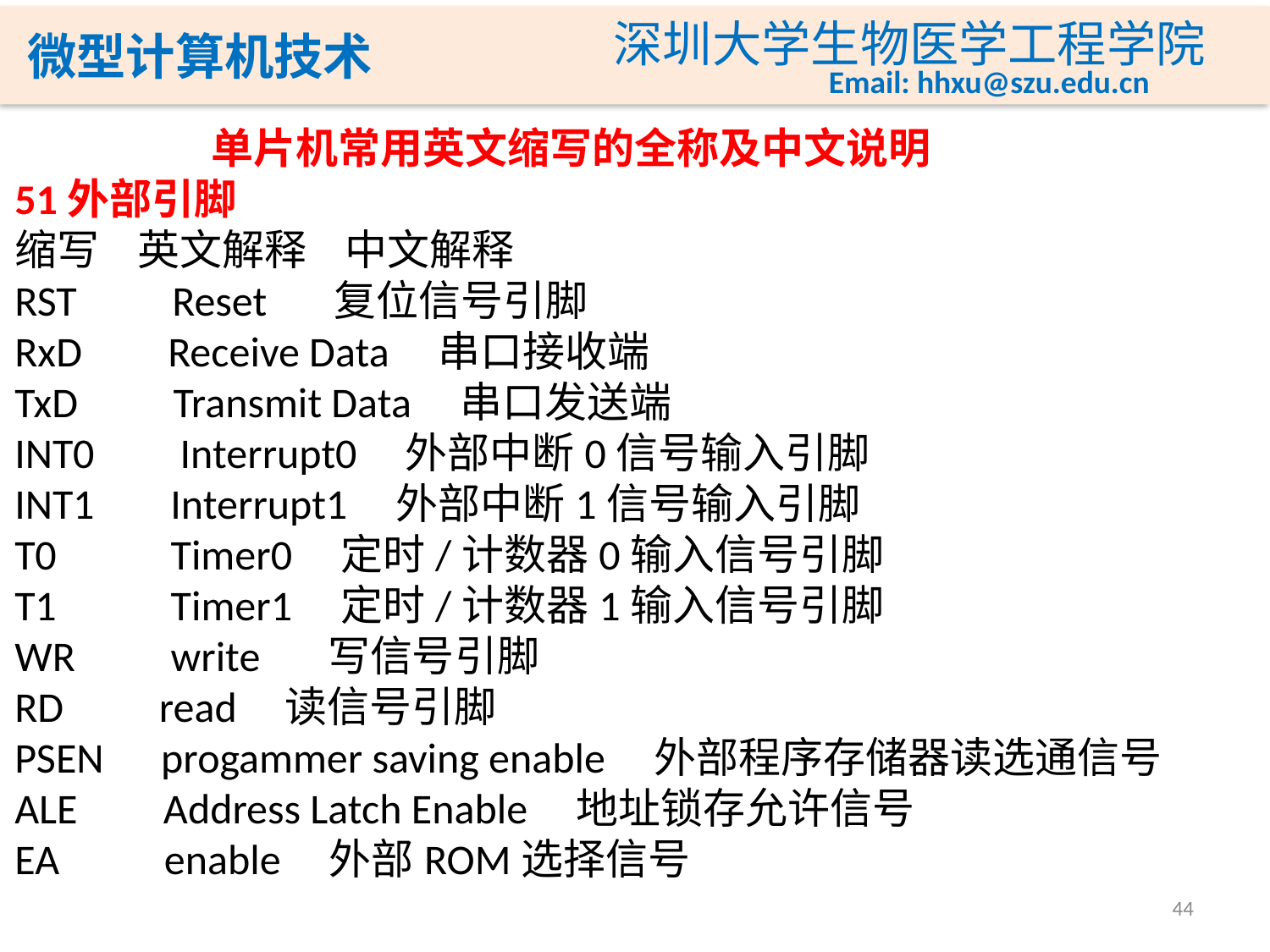

单片机常用英文缩写的全称及中文说明
51外部引脚
缩写    英文解释    中文解释
RST          Reset      复位信号引脚
RxD         Receive Data    串口接收端
TxD          Transmit Data    串口发送端
INT0         Interrupt0    外部中断0信号输入引脚
INT1        Interrupt1    外部中断1信号输入引脚
T0            Timer0    定时/计数器0输入信号引脚
T1            Timer1    定时/计数器1输入信号引脚
WR          write      写信号引脚
RD          read    读信号引脚
PSEN      progammer saving enable    外部程序存储器读选通信号
ALE         Address Latch Enable    地址锁存允许信号
EA           enable    外部ROM选择信号
44